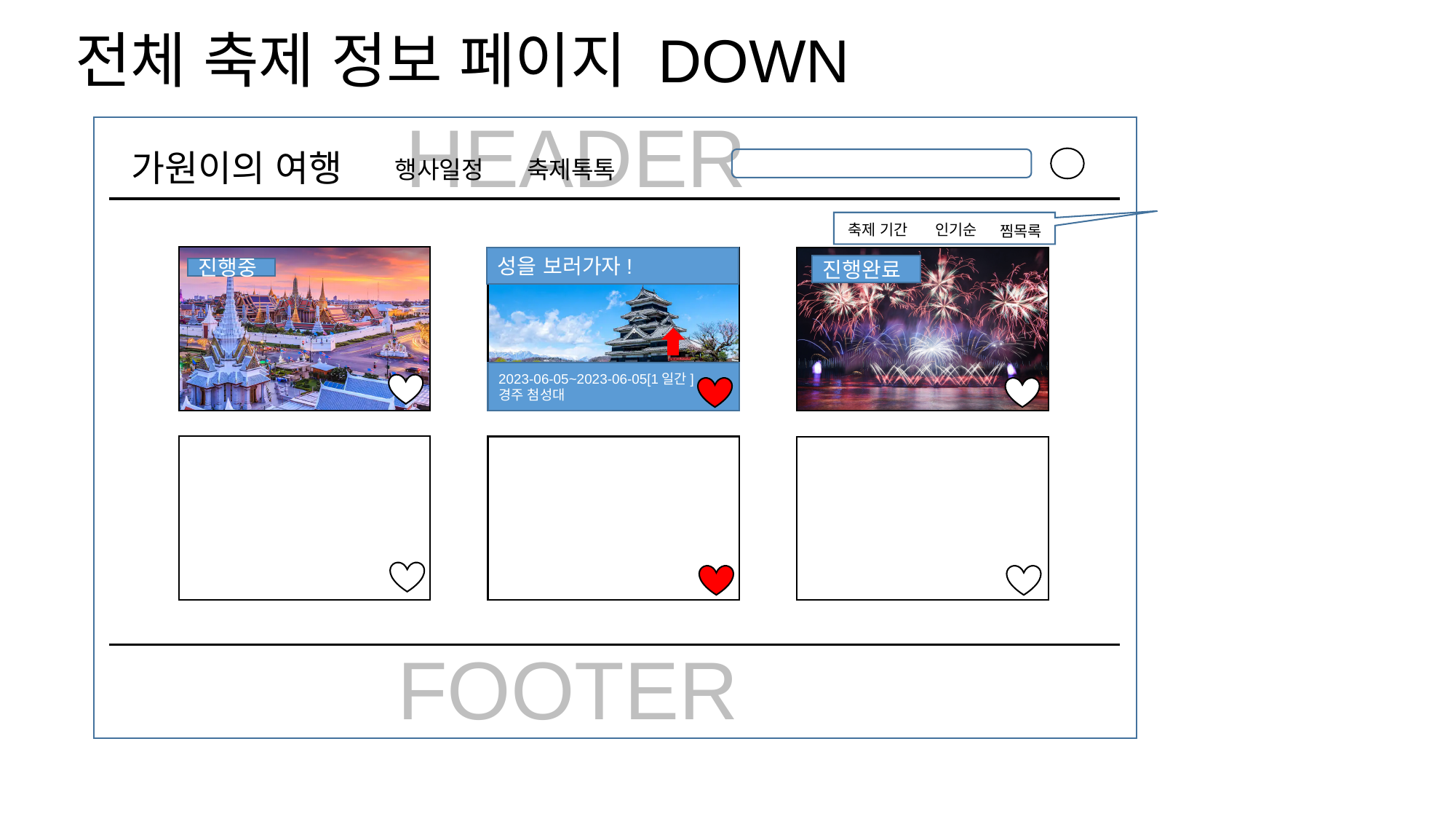

전체 축제 정보 페이지 DOWN
HEADER

가원이의 여행

행사일정
축제톡톡

축제 기간
인기순
찜목록

성을 보러가자!
진행완료
진행중

2023-06-05~2023-06-05[1일간]
경주 첨성대

FOOTER